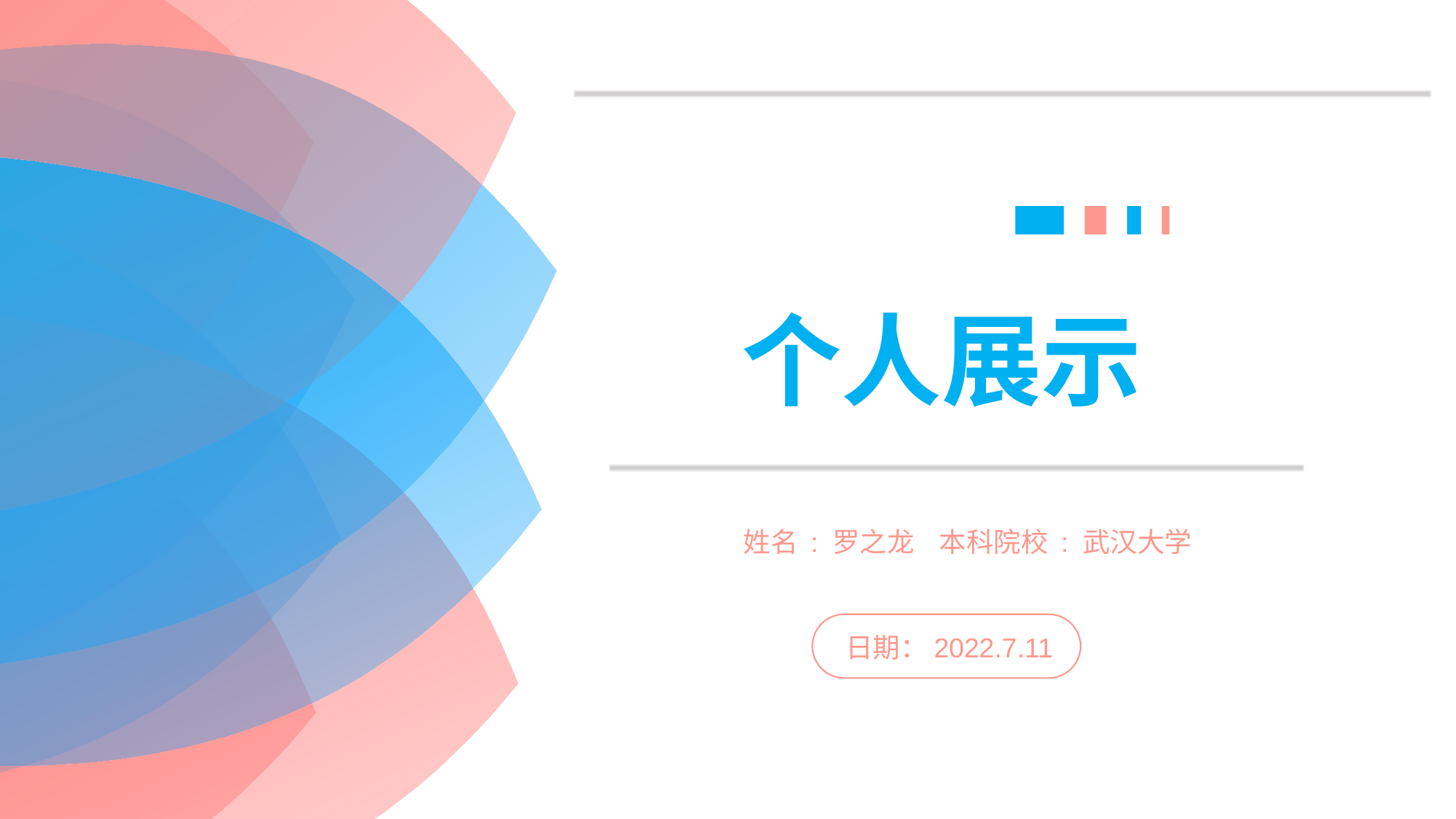

个人展示

姓名 : 罗之龙    本科院校 : 武汉大学

日期：2022.7.11